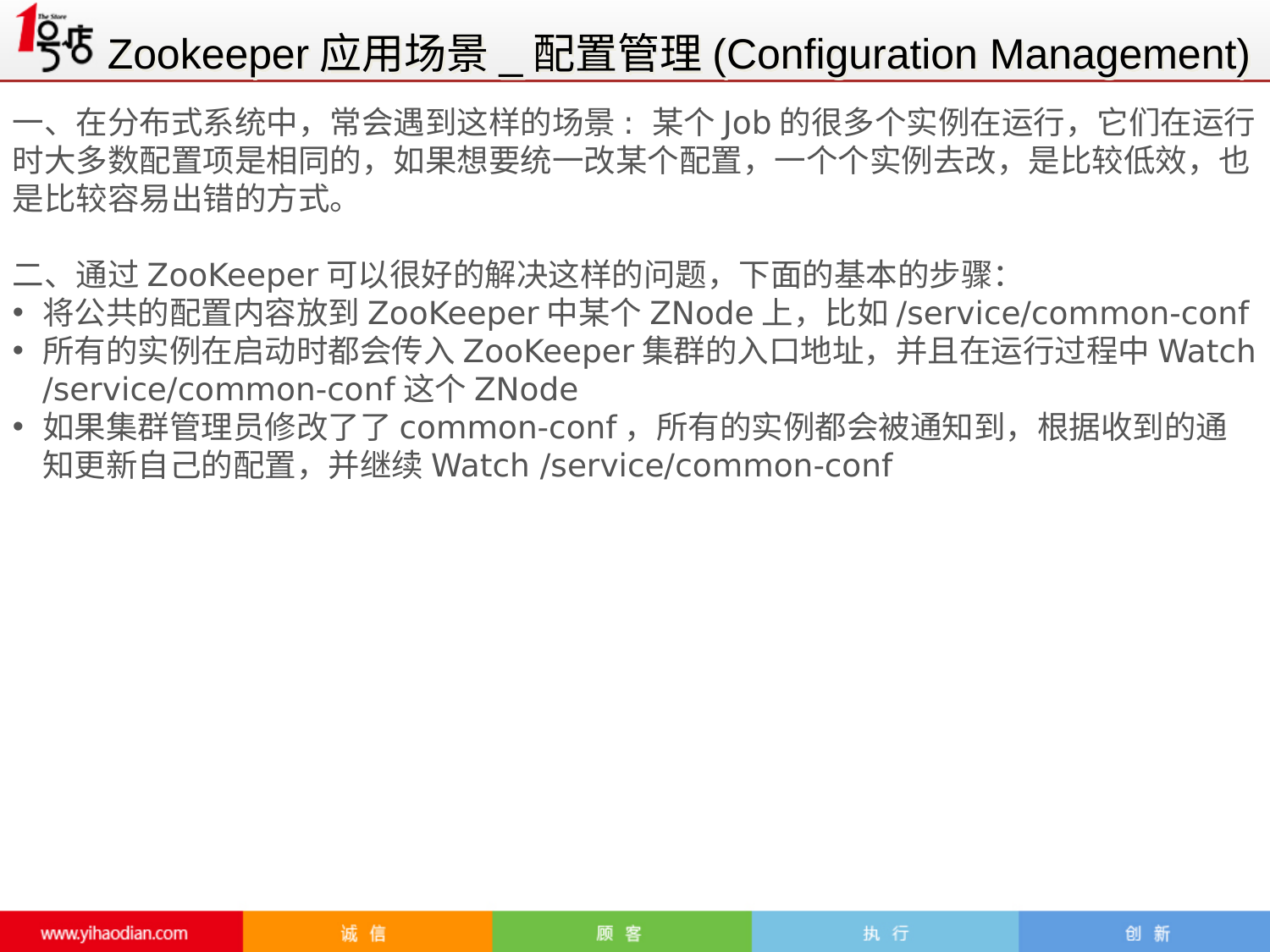

Zookeeper应用场景_配置管理(Configuration Management)
一、在分布式系统中，常会遇到这样的场景: 某个Job的很多个实例在运行，它们在运行时大多数配置项是相同的，如果想要统一改某个配置，一个个实例去改，是比较低效，也是比较容易出错的方式。

二、通过ZooKeeper可以很好的解决这样的问题，下面的基本的步骤：
将公共的配置内容放到ZooKeeper中某个ZNode上，比如/service/common-conf
所有的实例在启动时都会传入ZooKeeper集群的入口地址，并且在运行过程中Watch /service/common-conf这个ZNode
如果集群管理员修改了了common-conf，所有的实例都会被通知到，根据收到的通知更新自己的配置，并继续Watch /service/common-conf